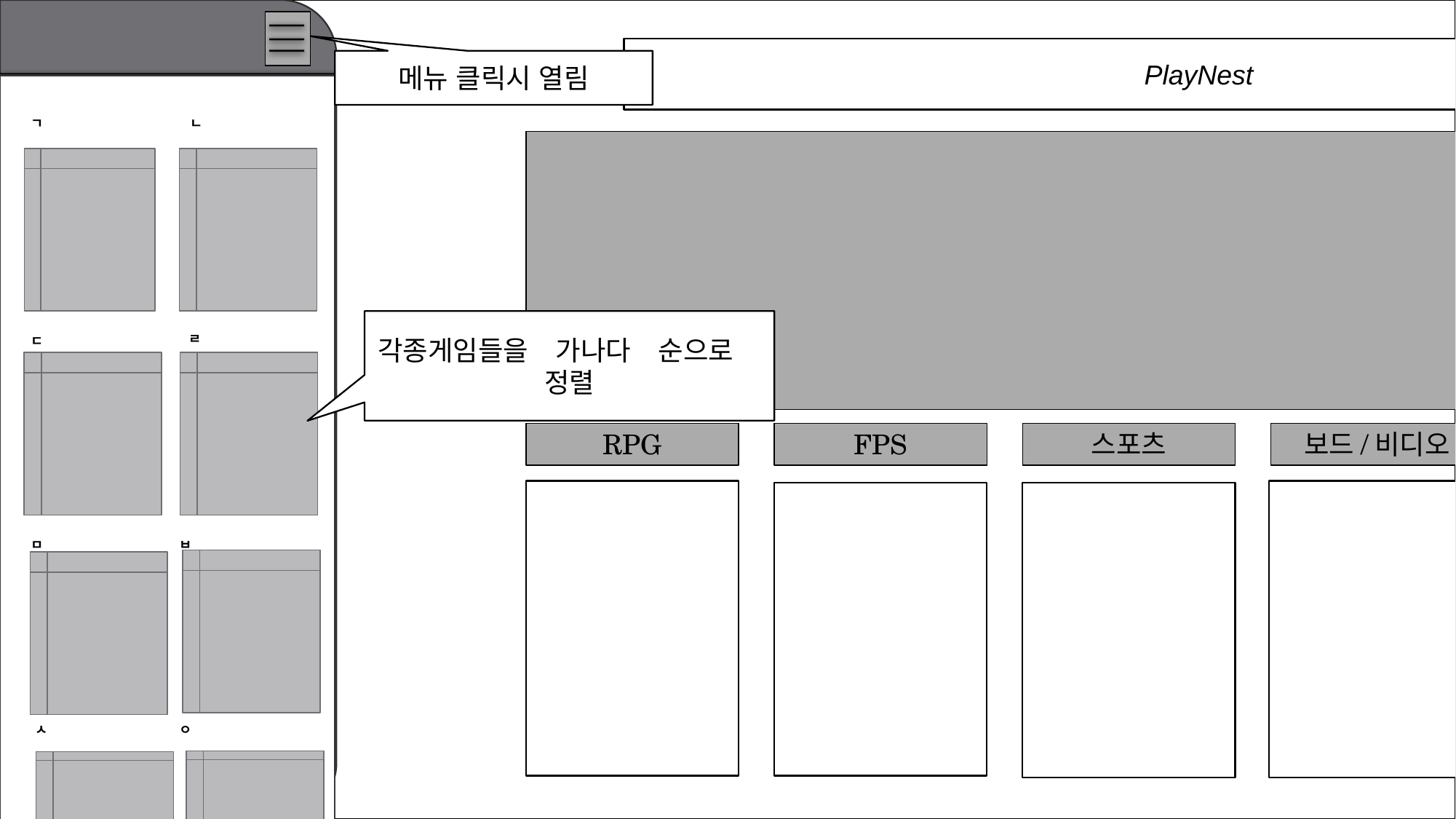

PlayNest
메뉴 클릭시 열림

ㄱ
ㄴ

각종게임들을　가나다　순으로　정렬
ㄹ
ㄷ

RPG
FPS
스포츠
보드/비디오

ㅁ
ㅂ

ㅅ
ㅇ